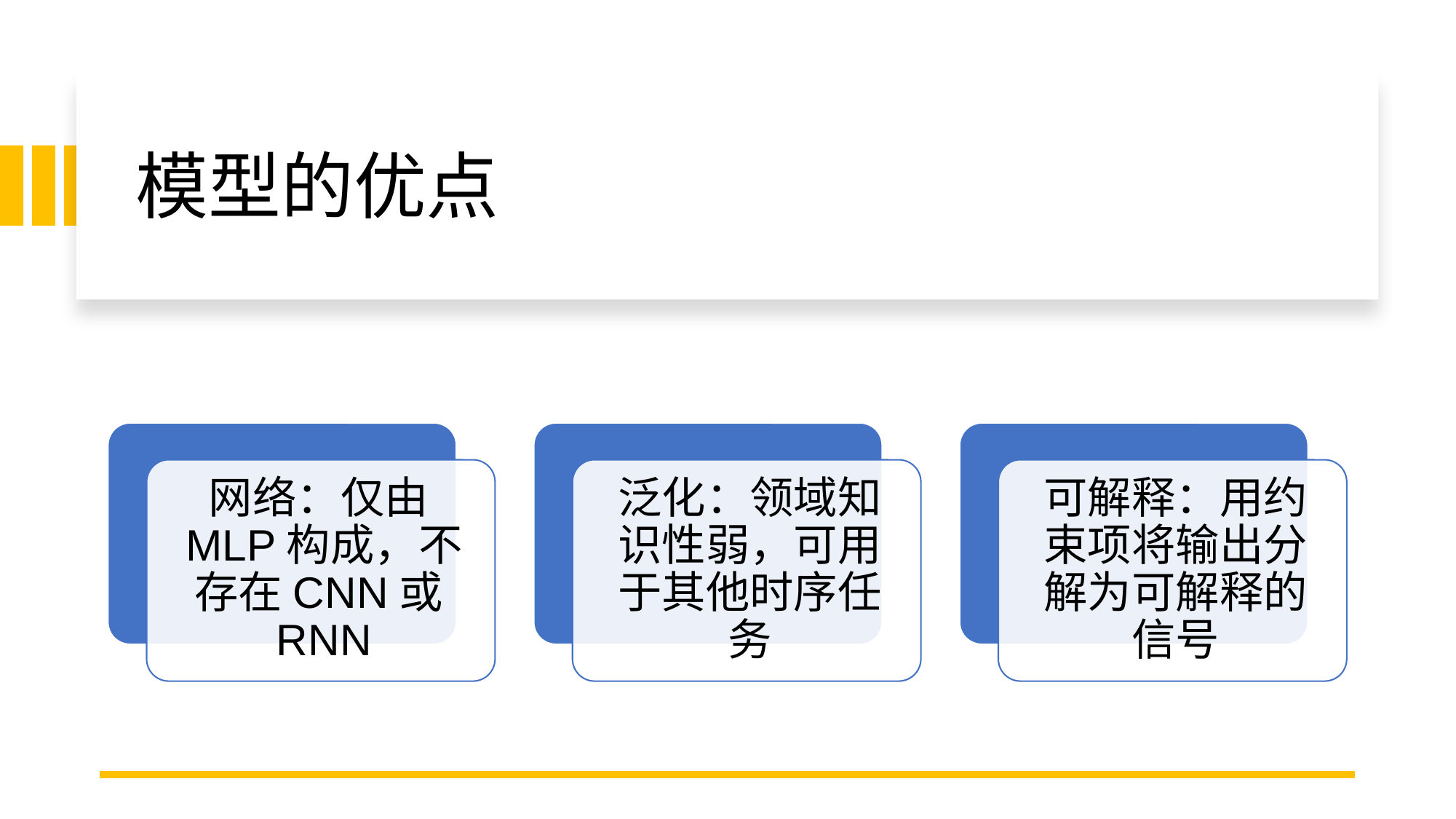

# 模型的优点

网络：仅由MLP构成，不存在CNN或RNN
泛化：领域知识性弱，可用于其他时序任务
可解释：用约束项将输出分解为可解释的信号